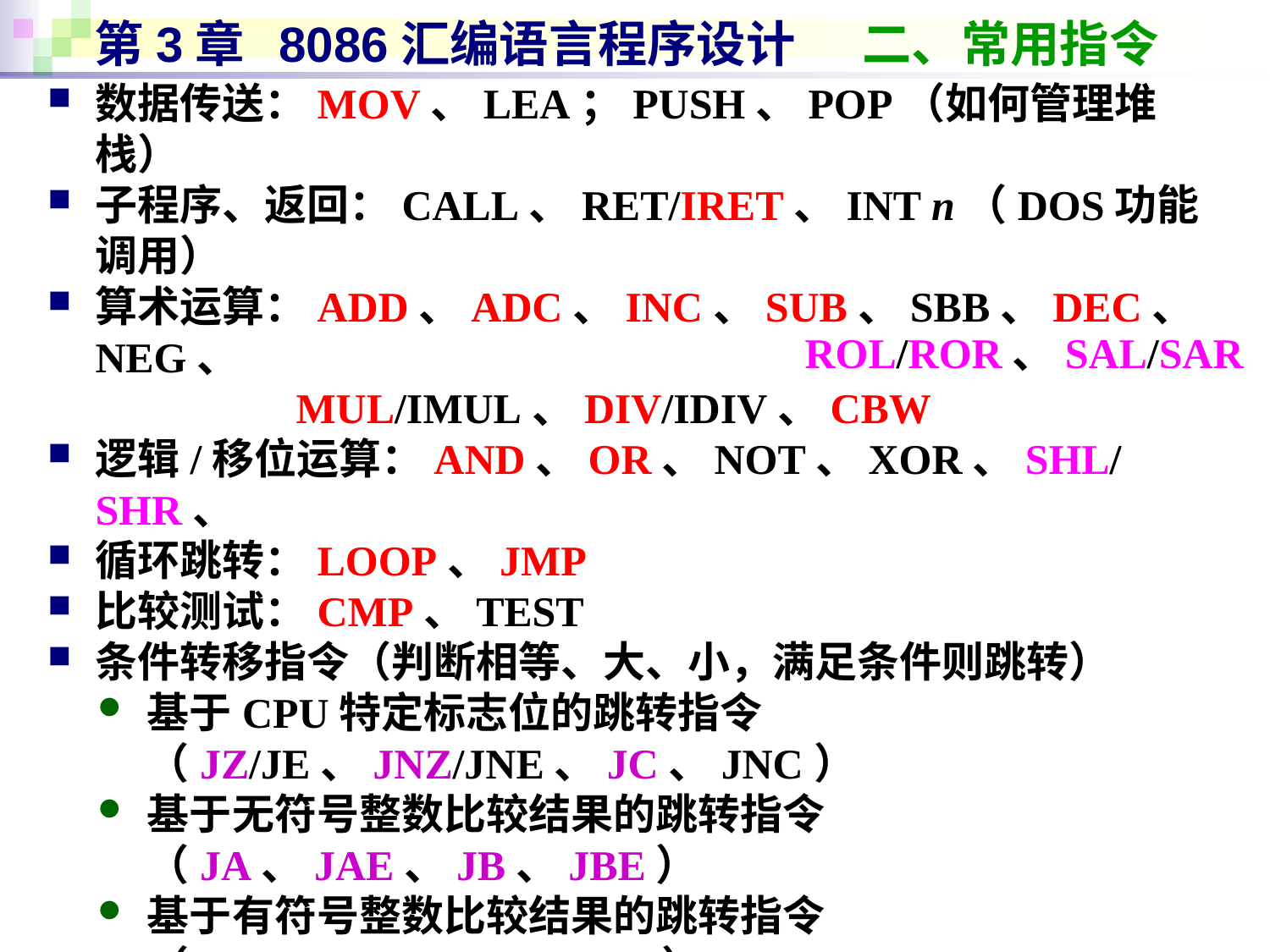

# 第3章  8086汇编语言程序设计      二、常用指令
数据传送：MOV、LEA；PUSH、POP（如何管理堆栈）
子程序、返回：CALL、RET/IRET、INT n（DOS功能调用）
算术运算：ADD、ADC、INC、SUB、SBB、DEC、NEG、
                    MUL/IMUL、DIV/IDIV、CBW
逻辑/移位运算：AND、OR、NOT、XOR、SHL/SHR、
循环跳转：LOOP、JMP
比较测试：CMP、TEST
条件转移指令（判断相等、大、小，满足条件则跳转）
基于CPU特定标志位的跳转指令
（JZ/JE、JNZ/JNE、JC、JNC）
基于无符号整数比较结果的跳转指令
（JA、JAE、JB、JBE）
基于有符号整数比较结果的跳转指令
（JG、JGE、JL、JLE）
输入/输出：IN、OUT
超出8位的接口地址必须用DX提供(寄存器间接寻址)。
必须用AL存放8位数据，或者用AX存放16位数据。
ROL/ROR、SAL/SAR
13